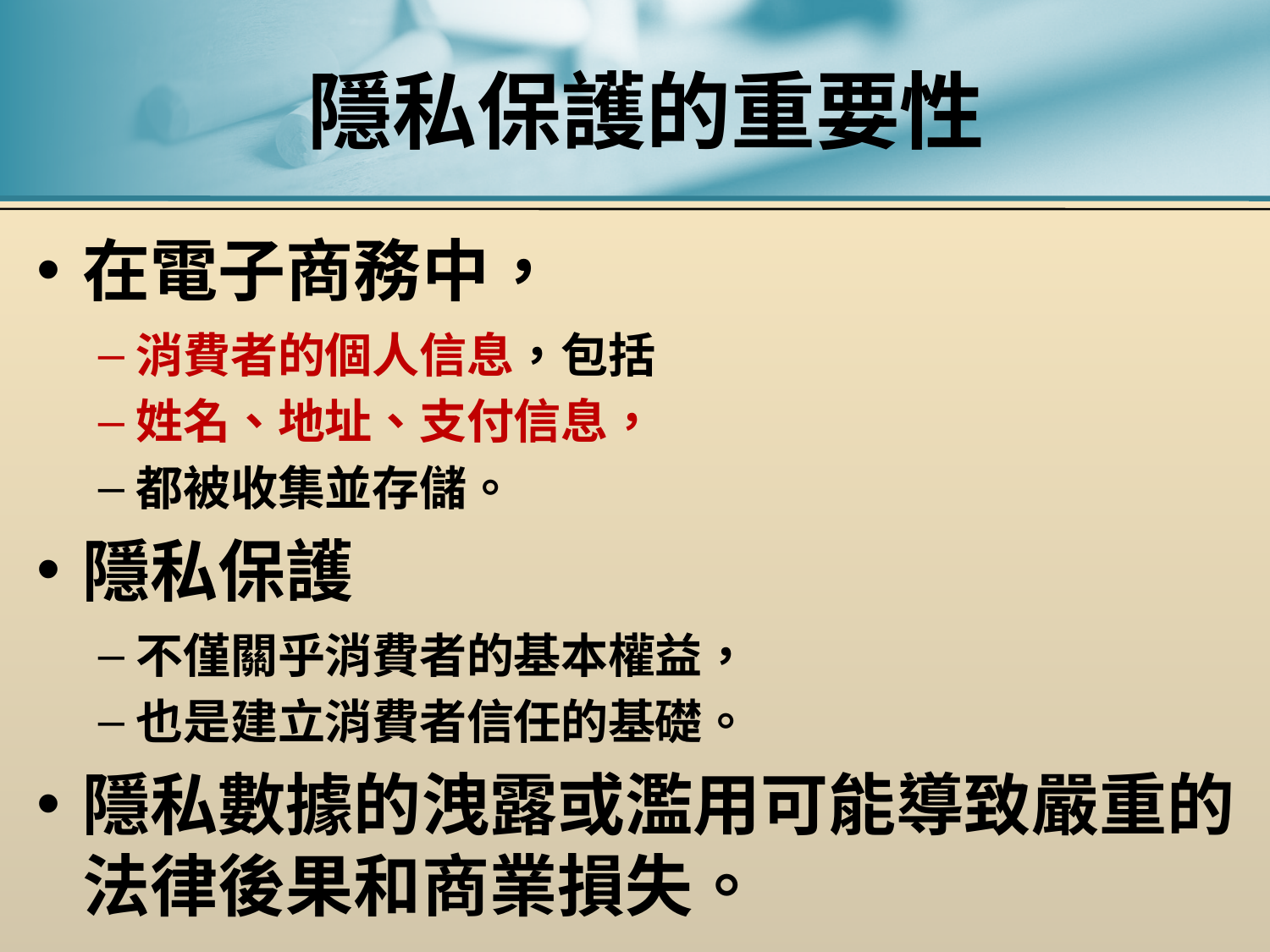

# 隱私保護的重要性
在電子商務中，
消費者的個人信息，包括
姓名、地址、支付信息，
都被收集並存儲。
隱私保護
不僅關乎消費者的基本權益，
也是建立消費者信任的基礎。
隱私數據的洩露或濫用可能導致嚴重的法律後果和商業損失。